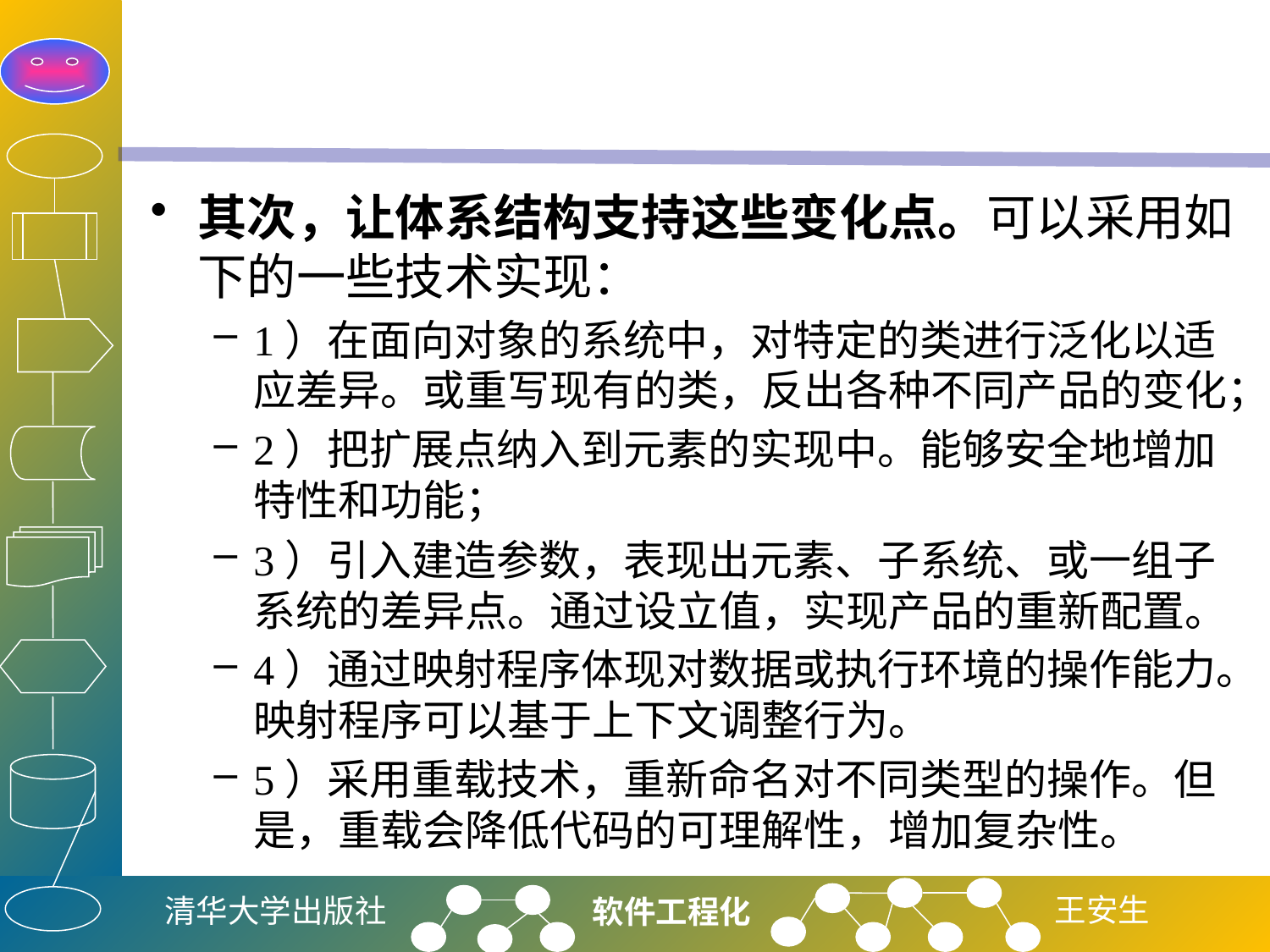

#
其次，让体系结构支持这些变化点。可以采用如下的一些技术实现：
1）在面向对象的系统中，对特定的类进行泛化以适应差异。或重写现有的类，反出各种不同产品的变化；
2）把扩展点纳入到元素的实现中。能够安全地增加特性和功能；
3）引入建造参数，表现出元素、子系统、或一组子系统的差异点。通过设立值，实现产品的重新配置。
4）通过映射程序体现对数据或执行环境的操作能力。映射程序可以基于上下文调整行为。
5）采用重载技术，重新命名对不同类型的操作。但是，重载会降低代码的可理解性，增加复杂性。